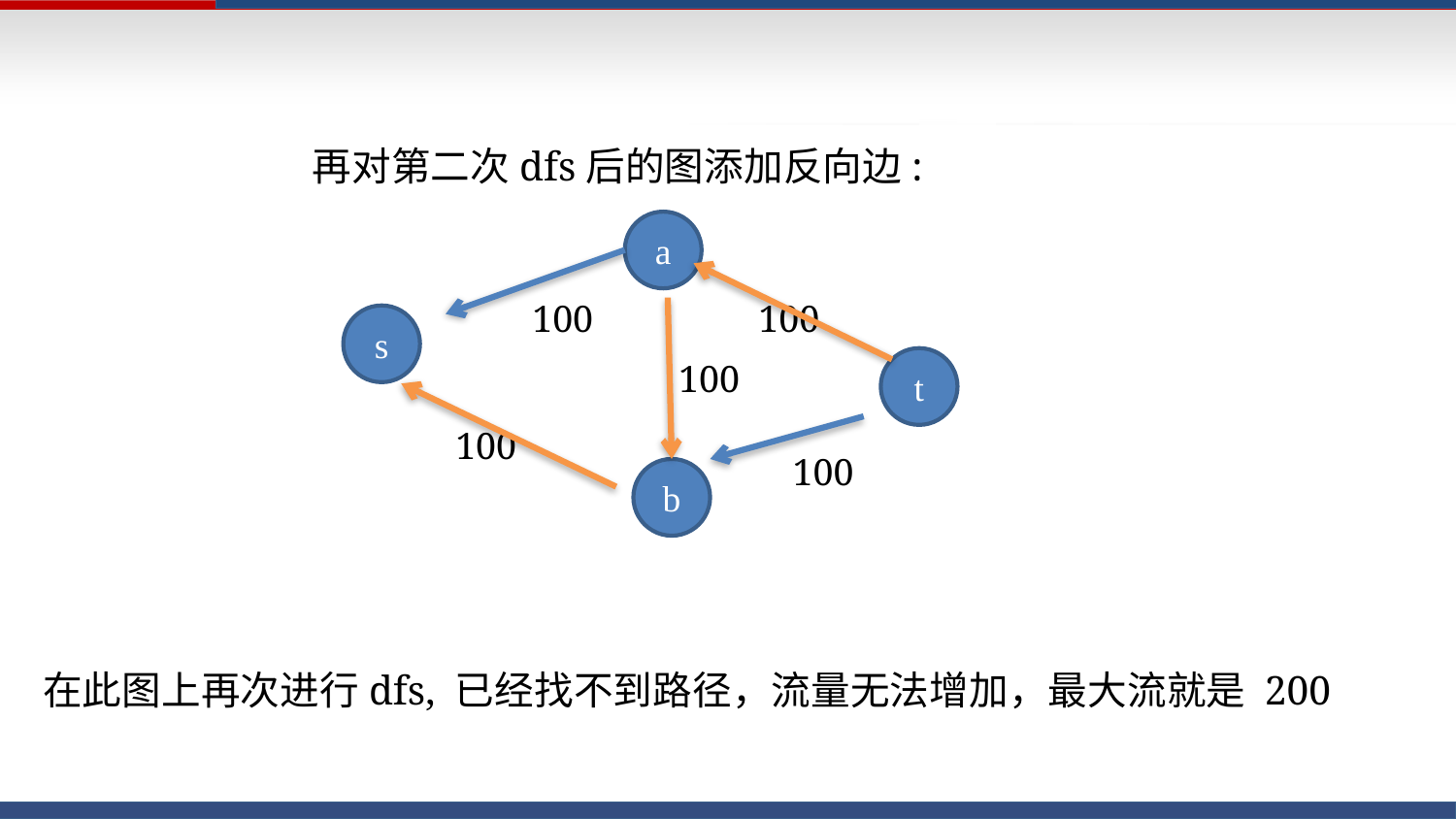

再对第二次dfs后的图添加反向边:
a
100
100
s
t
100
100
100
b
在此图上再次进行dfs, 已经找不到路径，流量无法增加，最大流就是 200